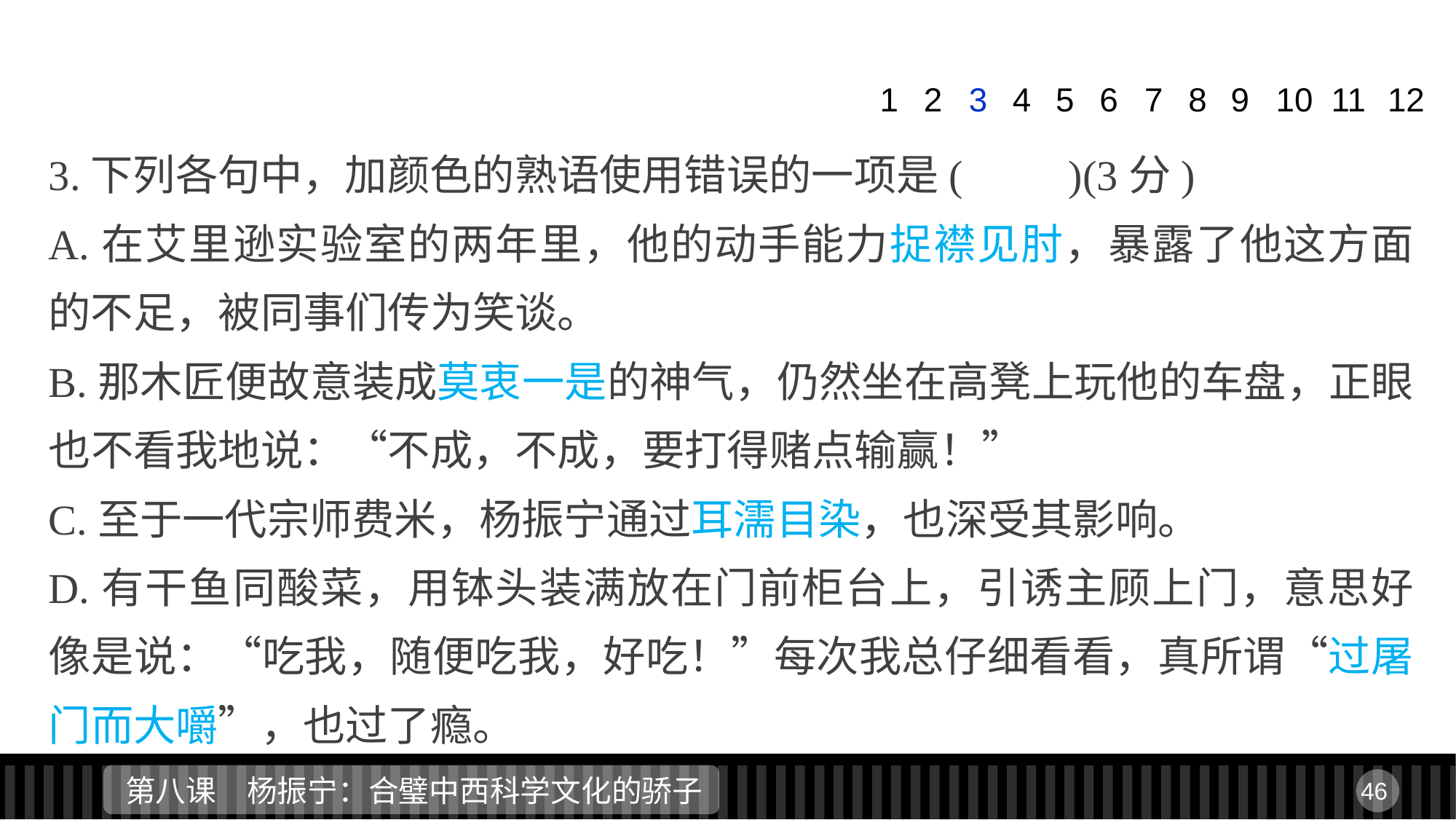

1
2
3
4
5
6
7
8
9
11
12
10
3.下列各句中，加颜色的熟语使用错误的一项是(　　)(3分)
A.在艾里逊实验室的两年里，他的动手能力捉襟见肘，暴露了他这方面的不足，被同事们传为笑谈。
B.那木匠便故意装成莫衷一是的神气，仍然坐在高凳上玩他的车盘，正眼也不看我地说：“不成，不成，要打得赌点输赢！”
C.至于一代宗师费米，杨振宁通过耳濡目染，也深受其影响。
D.有干鱼同酸菜，用钵头装满放在门前柜台上，引诱主顾上门，意思好像是说：“吃我，随便吃我，好吃！”每次我总仔细看看，真所谓“过屠门而大嚼”，也过了瘾。